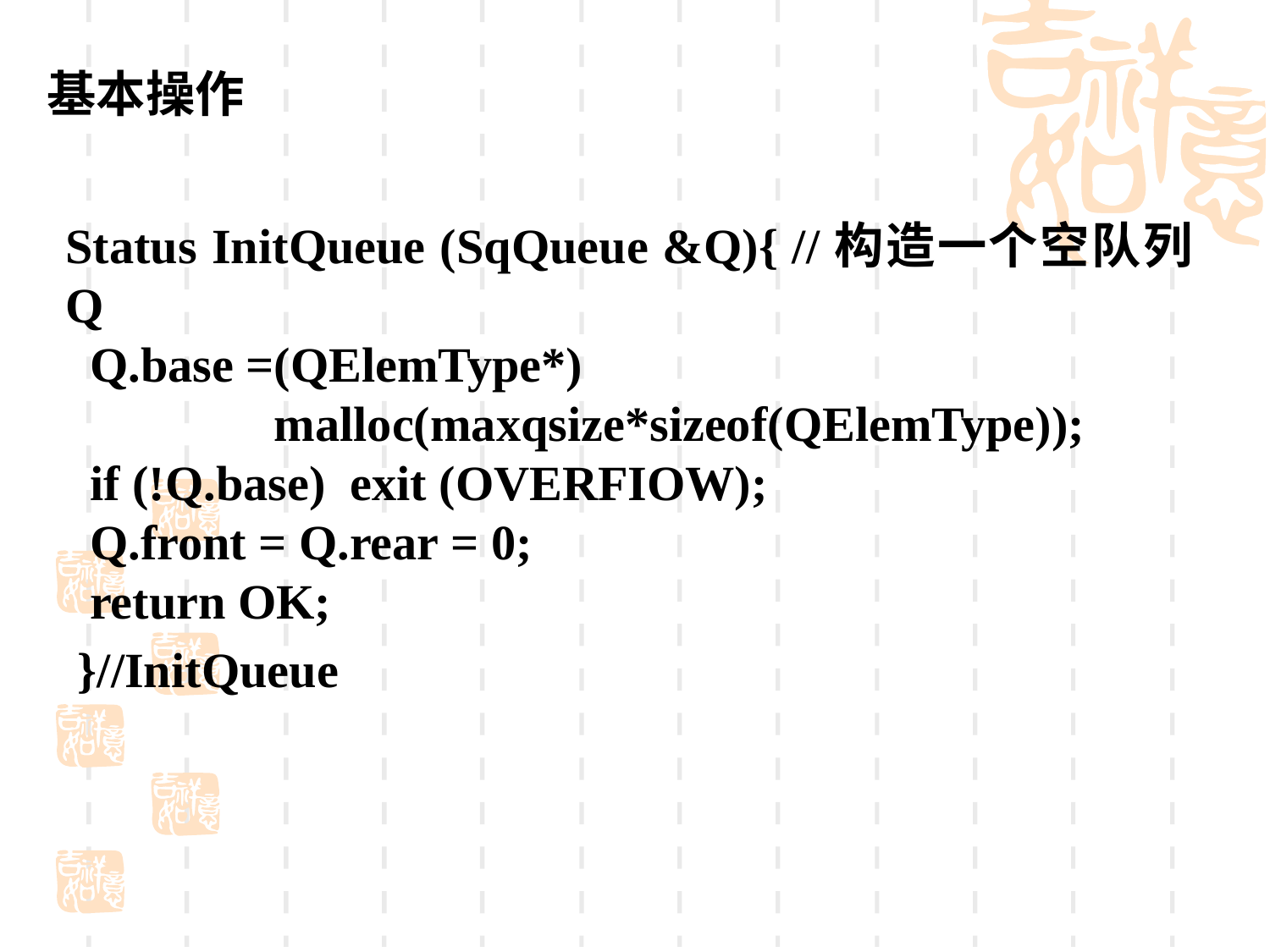

基本操作
Status InitQueue (SqQueue &Q){ //构造一个空队列Q
  Q.base =(QElemType*)
                 malloc(maxqsize*sizeof(QElemType));
  if (!Q.base)  exit (OVERFIOW);
  Q.front = Q.rear = 0;
  return OK;
 }//InitQueue